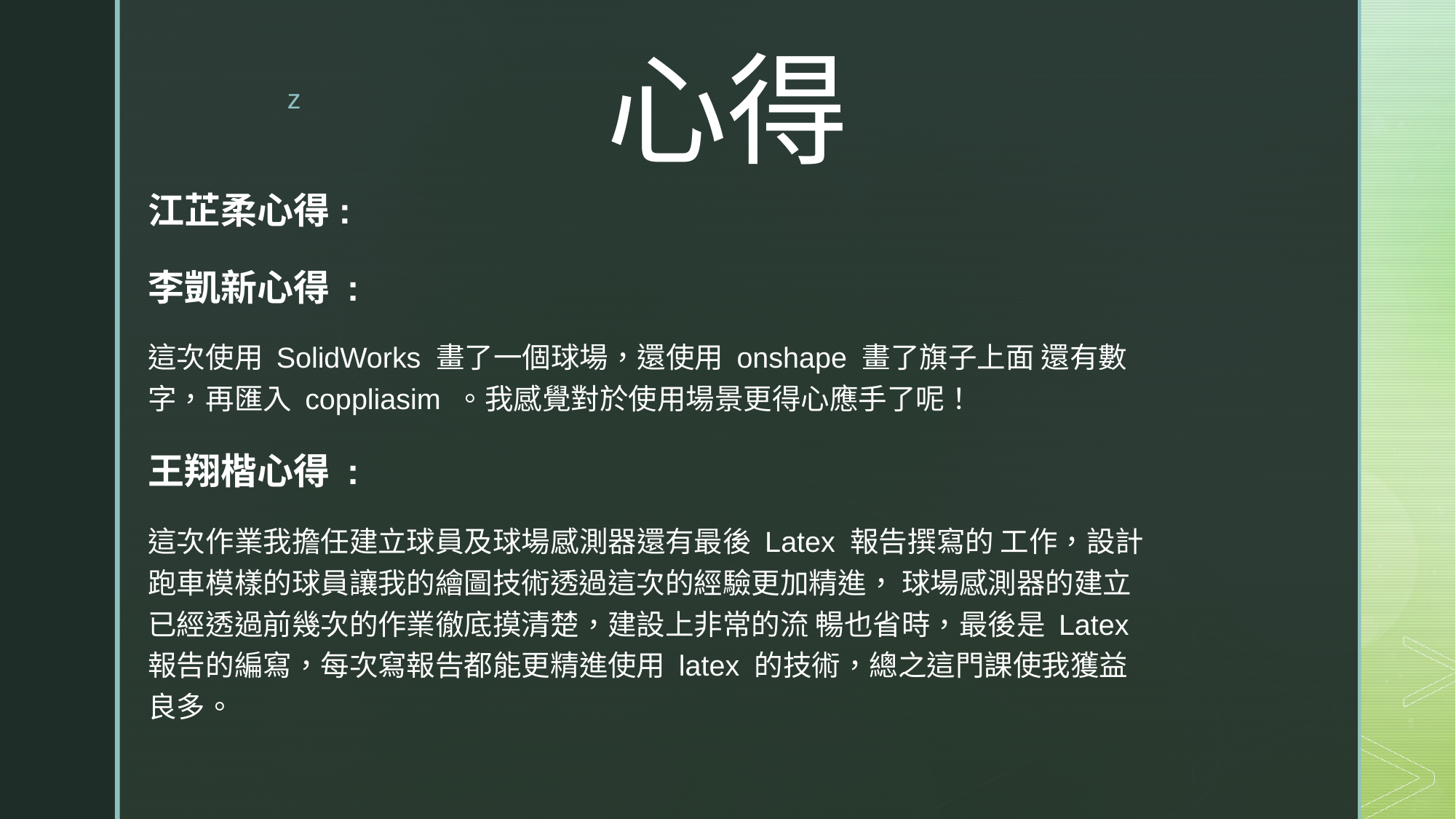

# 心得
江芷柔心得:
李凱新心得 :
這次使用 SolidWorks 畫了一個球場，還使用 onshape 畫了旗子上面 還有數字，再匯入 coppliasim 。我感覺對於使用場景更得心應手了呢！
王翔楷心得 :
這次作業我擔任建立球員及球場感測器還有最後 Latex 報告撰寫的 工作，設計跑車模樣的球員讓我的繪圖技術透過這次的經驗更加精進， 球場感測器的建立已經透過前幾次的作業徹底摸清楚，建設上非常的流 暢也省時，最後是 Latex 報告的編寫，每次寫報告都能更精進使用 latex 的技術，總之這門課使我獲益良多。